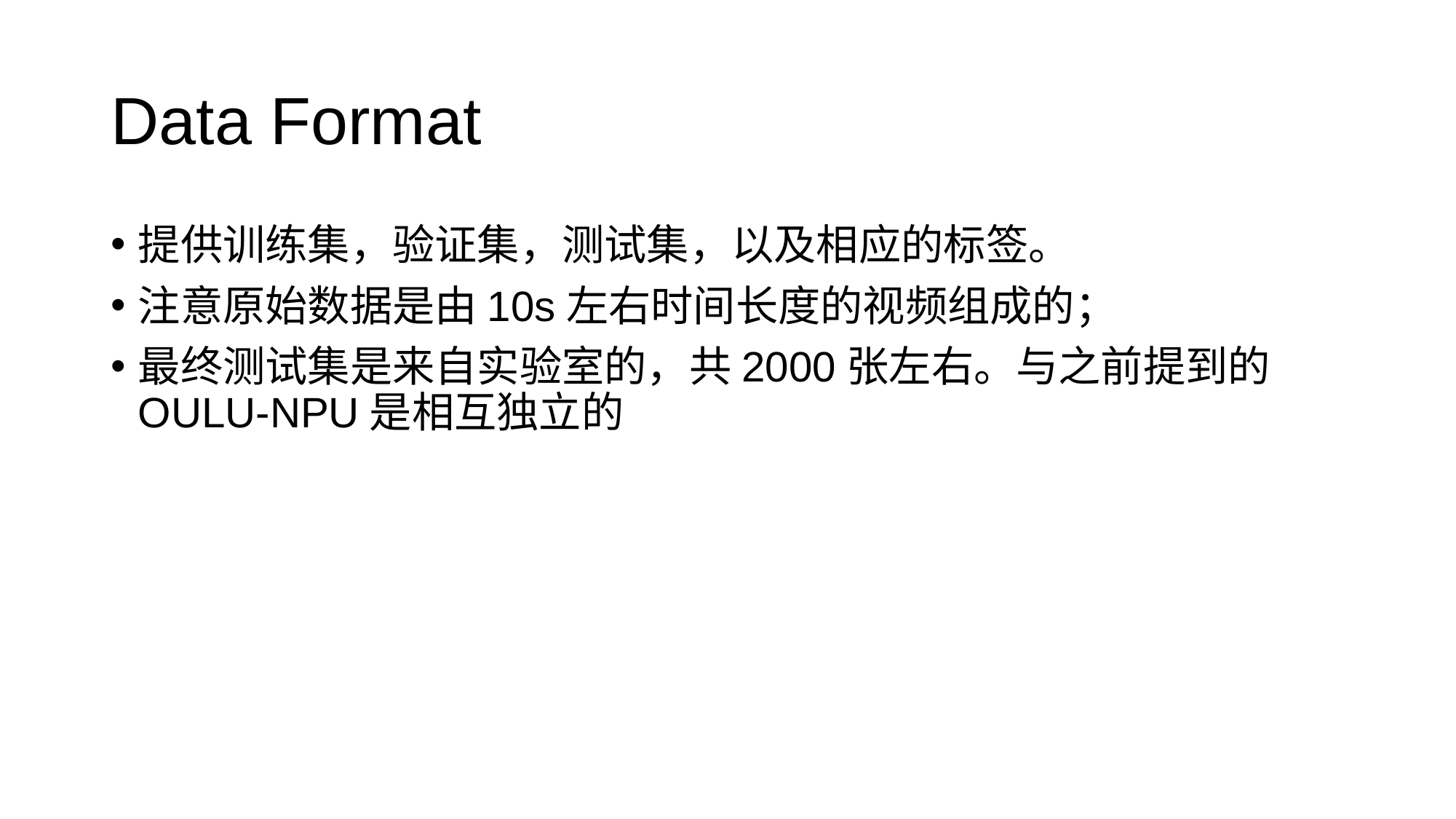

# Data Format
提供训练集，验证集，测试集，以及相应的标签。
注意原始数据是由10s左右时间长度的视频组成的；
最终测试集是来自实验室的，共2000张左右。与之前提到的OULU-NPU是相互独立的